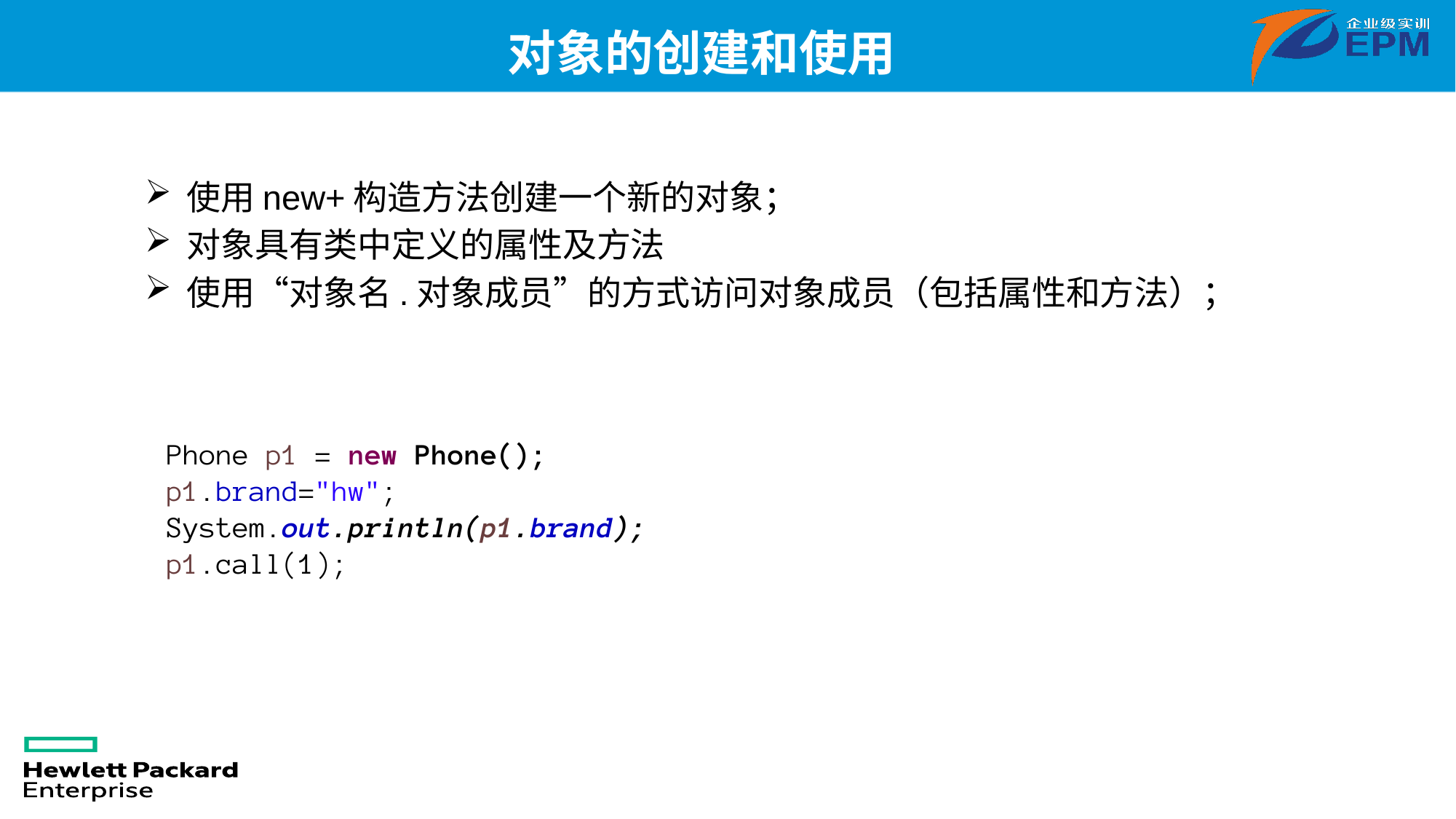

# 对象的创建和使用
使用new+构造方法创建一个新的对象；
对象具有类中定义的属性及方法
使用“对象名.对象成员”的方式访问对象成员（包括属性和方法）；
Phone p1 = new Phone();
p1.brand="hw";
System.out.println(p1.brand);
p1.call(1);